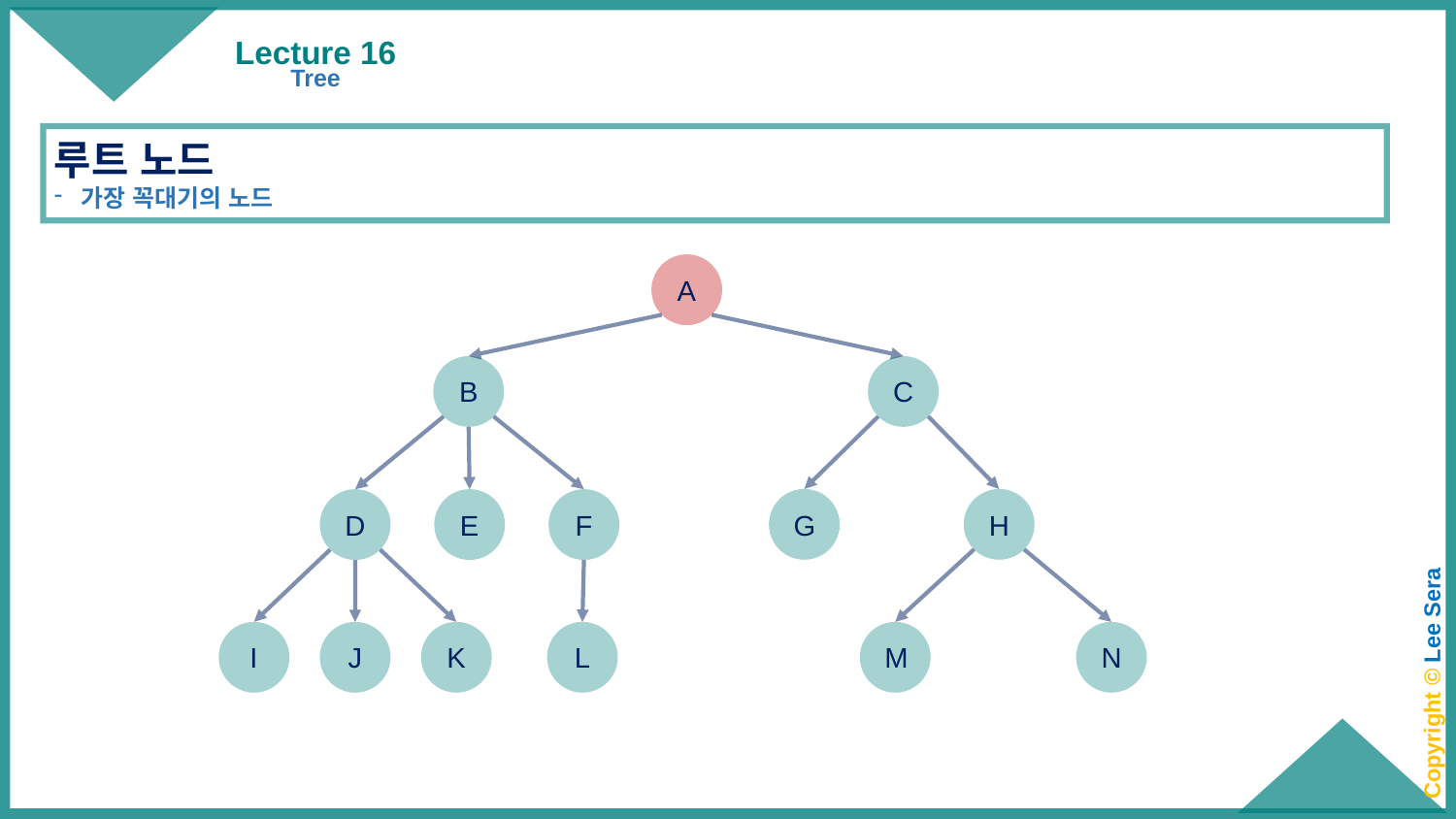

# Lecture 16
Tree
루트 노드
가장 꼭대기의 노드
A
B
C
G
H
D
E
F
I
J
K
L
M
N
Copyright © Lee Sera